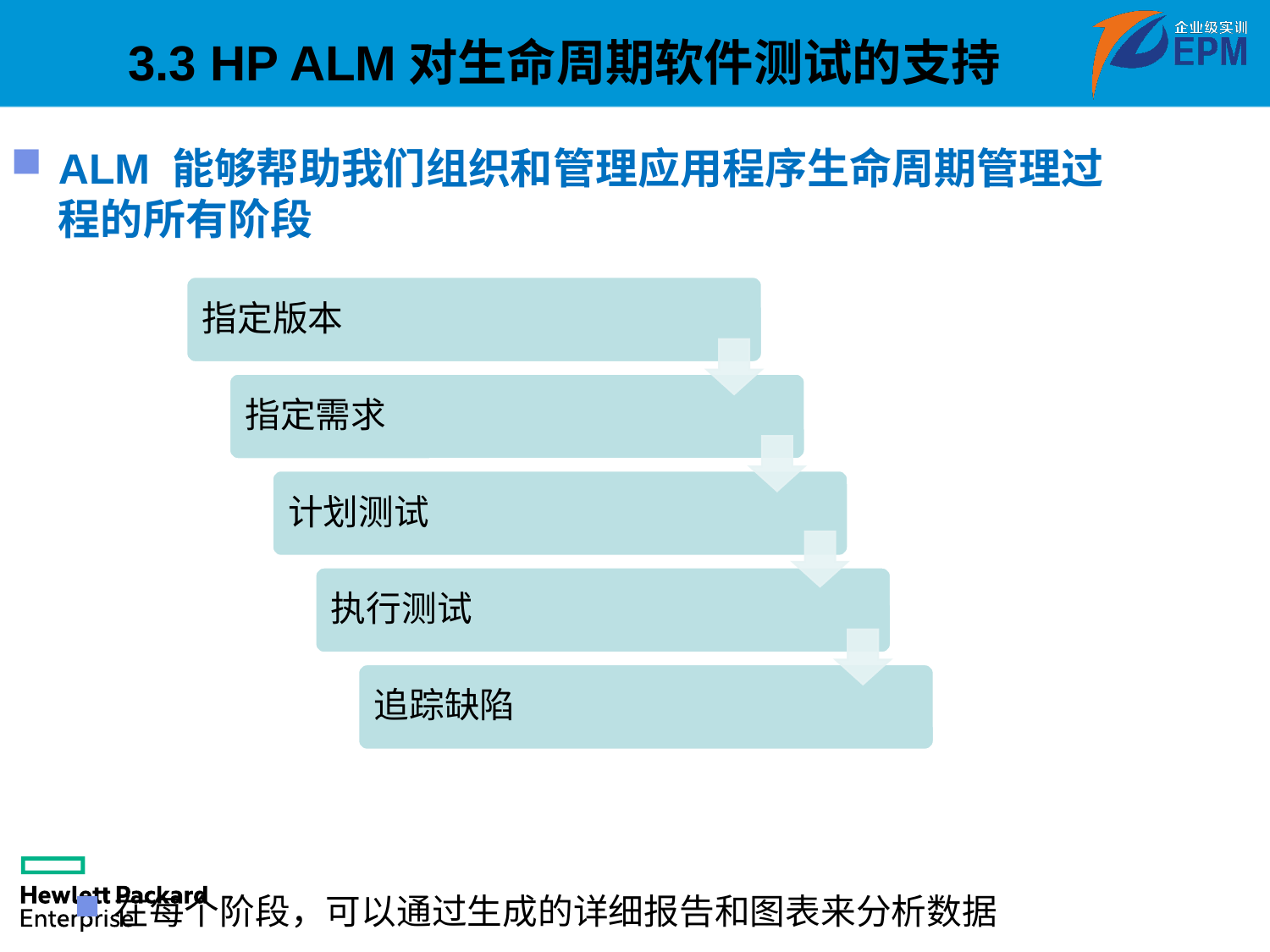

3.3 HP ALM对生命周期软件测试的支持
ALM 能够帮助我们组织和管理应用程序生命周期管理过程的所有阶段

在每个阶段，可以通过生成的详细报告和图表来分析数据

指定版本
指定需求
计划测试
执行测试
追踪缺陷